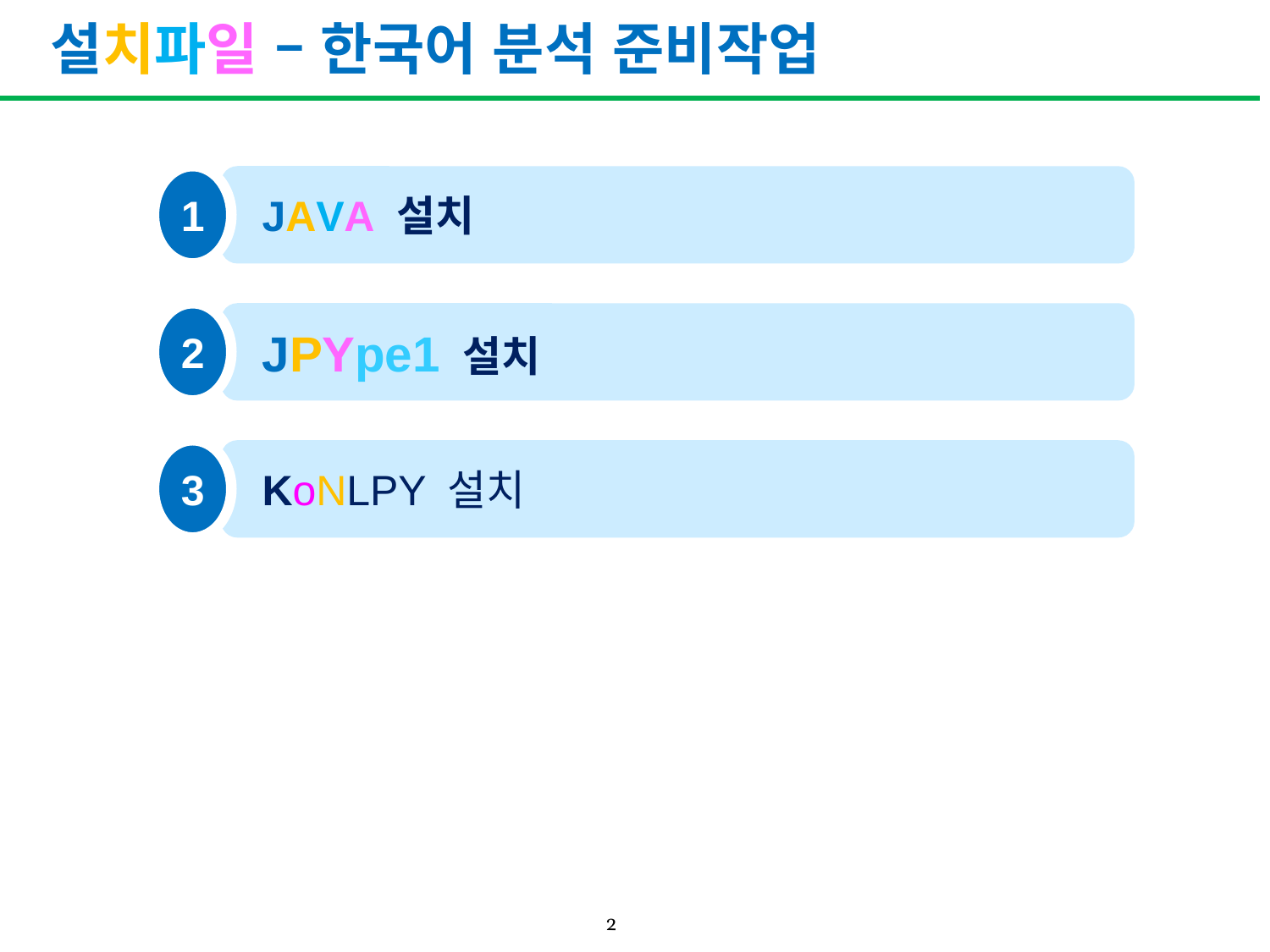

# 설치파일 – 한국어 분석 준비작업
1
  JAVA 설치
2
  JPYpe1 설치
3
  KoNLPY 설치
2